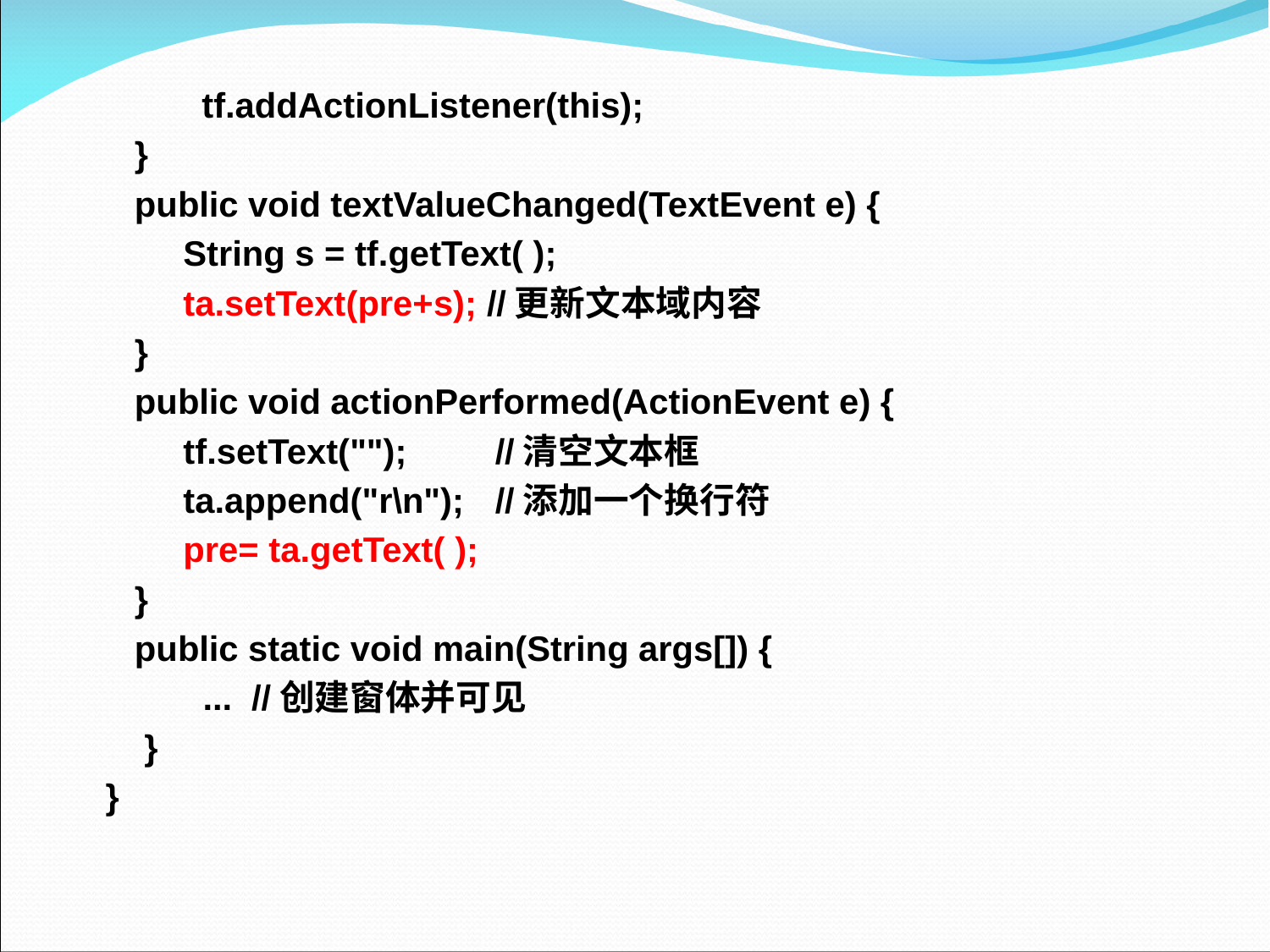

tf.addActionListener(this);
      }
      public void textValueChanged(TextEvent e) {
           String s = tf.getText( );
           ta.setText(pre+s); //更新文本域内容
      }
      public void actionPerformed(ActionEvent e) {
           tf.setText(""); 	//清空文本框
           ta.append("r\n"); 	//添加一个换行符
           pre= ta.getText( );
      }
      public static void main(String args[]) {
             ...  //创建窗体并可见
       }
   }